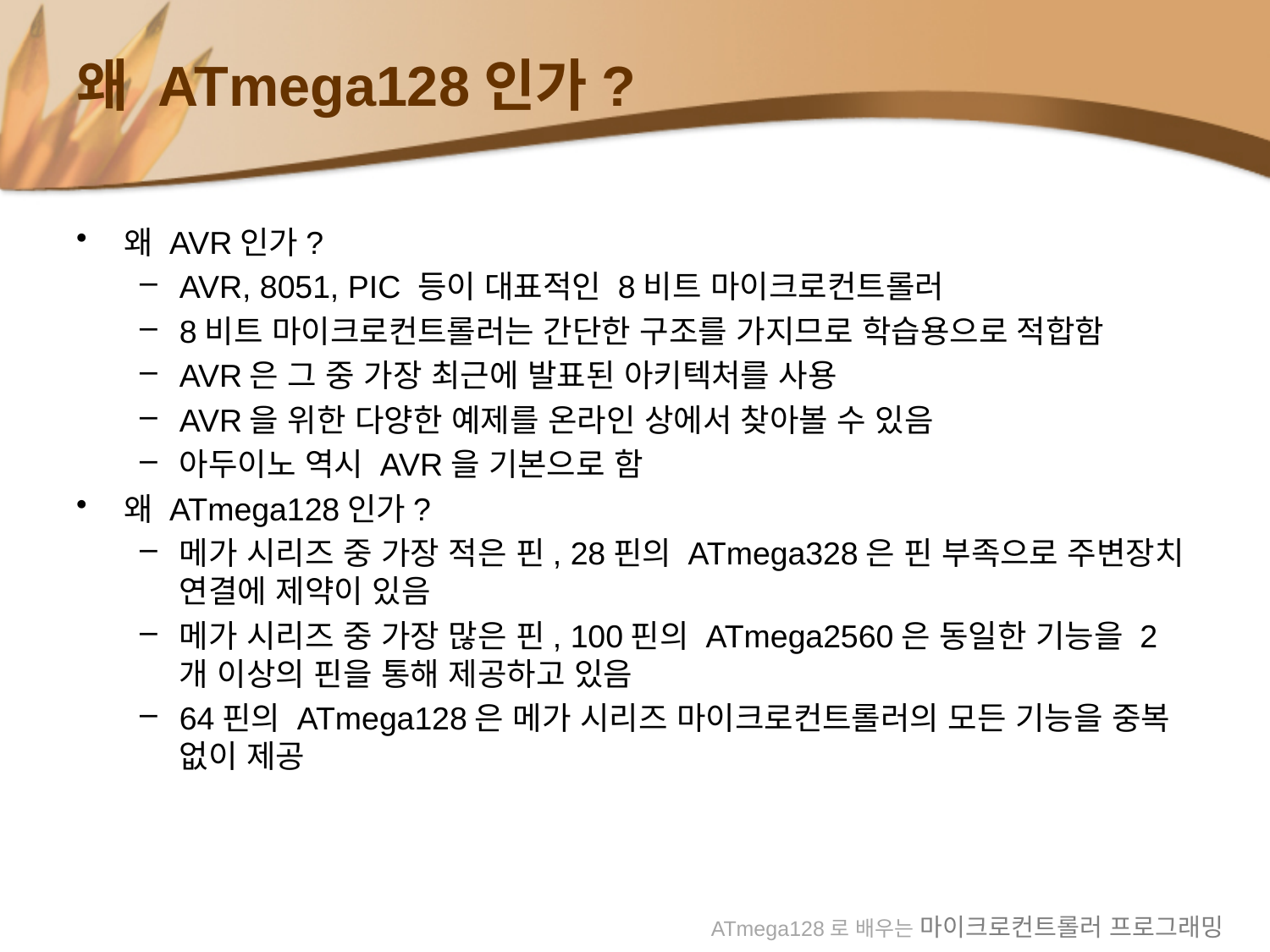

# 왜 ATmega128인가?
왜 AVR인가?
AVR, 8051, PIC 등이 대표적인 8비트 마이크로컨트롤러
8비트 마이크로컨트롤러는 간단한 구조를 가지므로 학습용으로 적합함
AVR은 그 중 가장 최근에 발표된 아키텍처를 사용
AVR을 위한 다양한 예제를 온라인 상에서 찾아볼 수 있음
아두이노 역시 AVR을 기본으로 함
왜 ATmega128인가?
메가 시리즈 중 가장 적은 핀, 28핀의 ATmega328은 핀 부족으로 주변장치 연결에 제약이 있음
메가 시리즈 중 가장 많은 핀, 100핀의 ATmega2560은 동일한 기능을 2개 이상의 핀을 통해 제공하고 있음
64핀의 ATmega128은 메가 시리즈 마이크로컨트롤러의 모든 기능을 중복 없이 제공